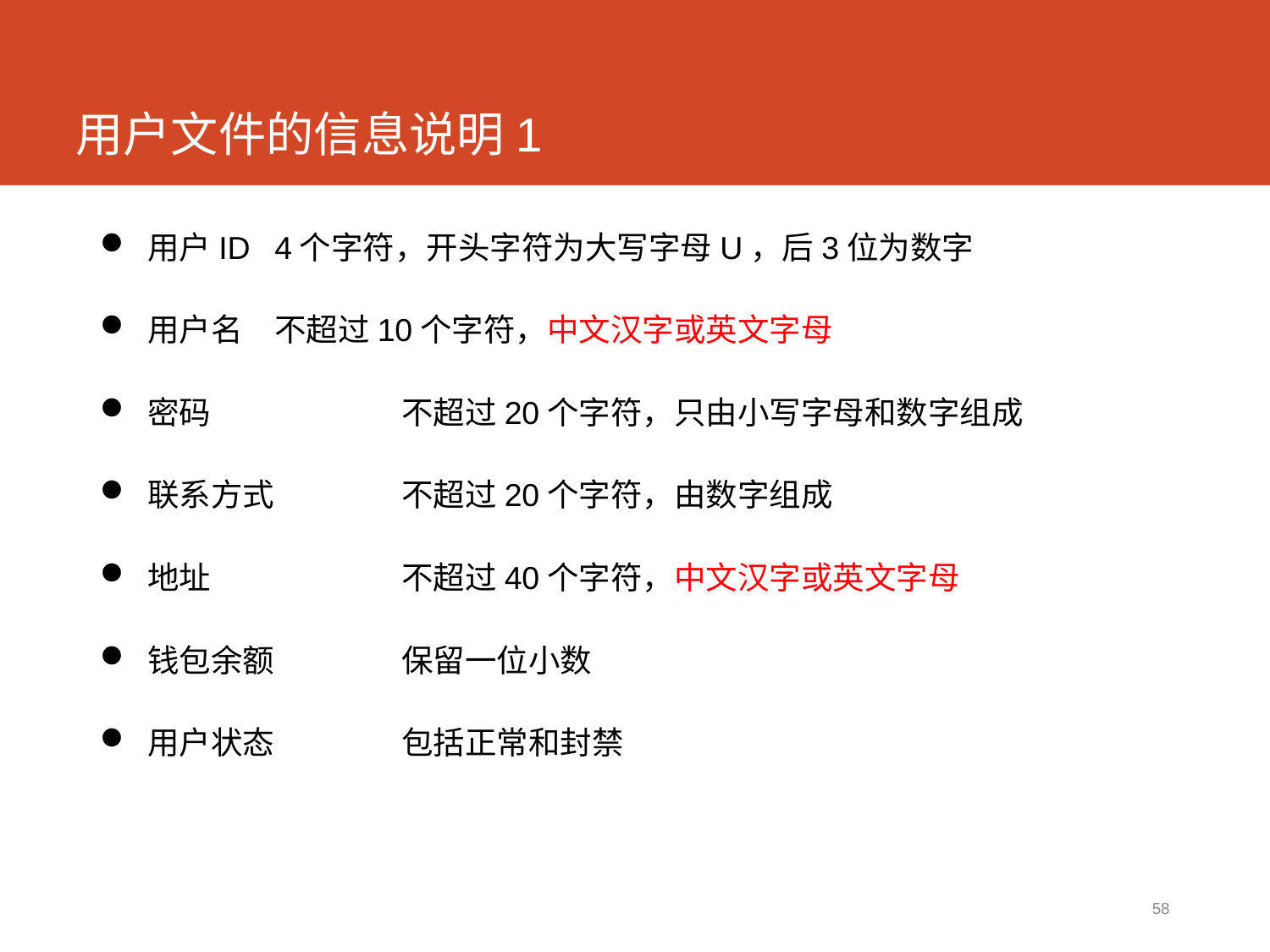

# 用户文件的信息说明1
用户ID	4个字符，开头字符为大写字母U，后3位为数字
用户名	不超过10个字符，中文汉字或英文字母
密码		不超过20个字符，只由小写字母和数字组成
联系方式	不超过20个字符，由数字组成
地址		不超过40个字符，中文汉字或英文字母
钱包余额	保留一位小数
用户状态	包括正常和封禁
58